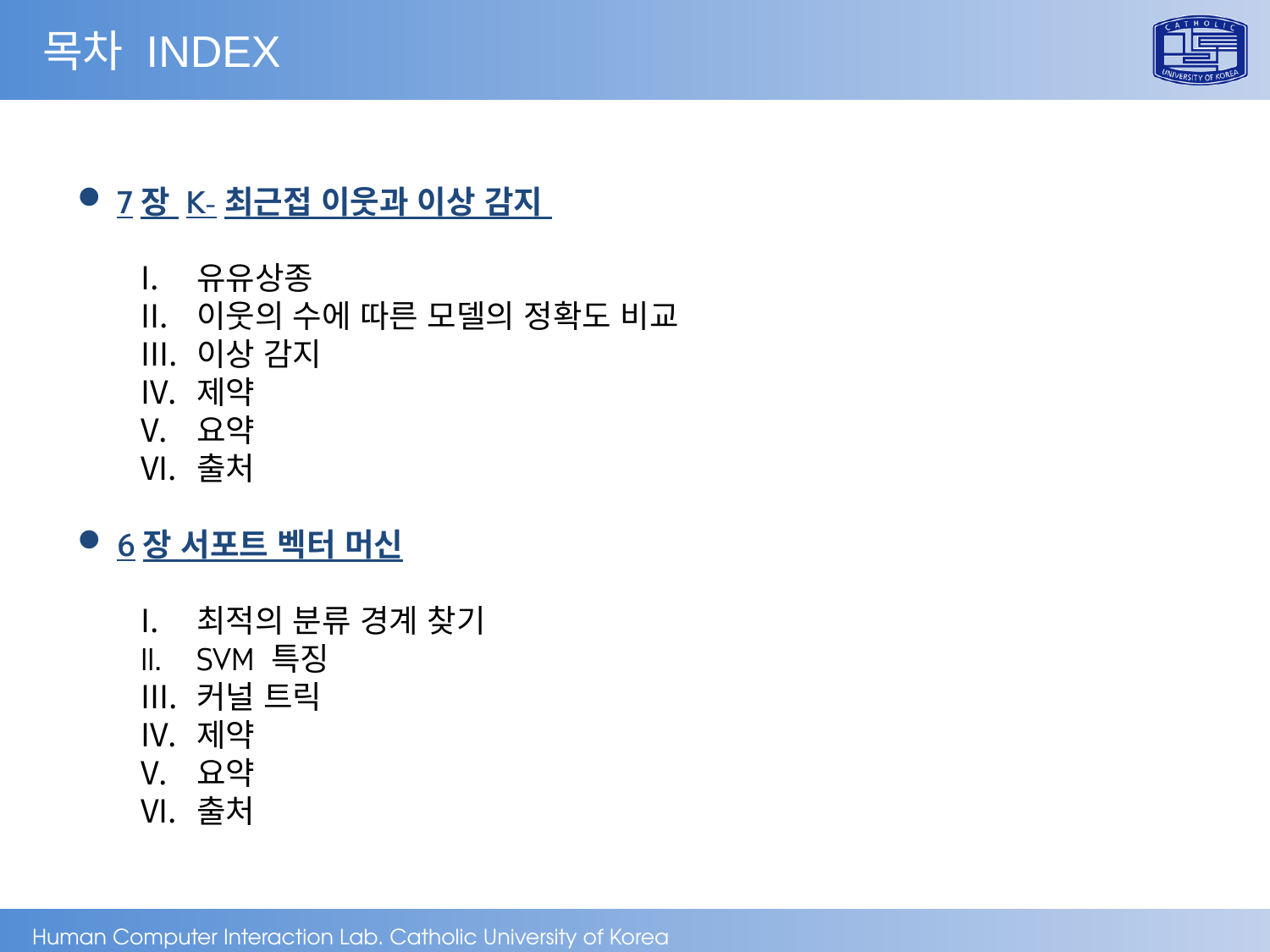

목차 INDEX
7장 K-최근접 이웃과 이상 감지

유유상종
이웃의 수에 따른 모델의 정확도 비교
이상 감지
제약
요약
출처

6장 서포트 벡터 머신

최적의 분류 경계 찾기
SVM 특징
커널 트릭
제약
요약
출처